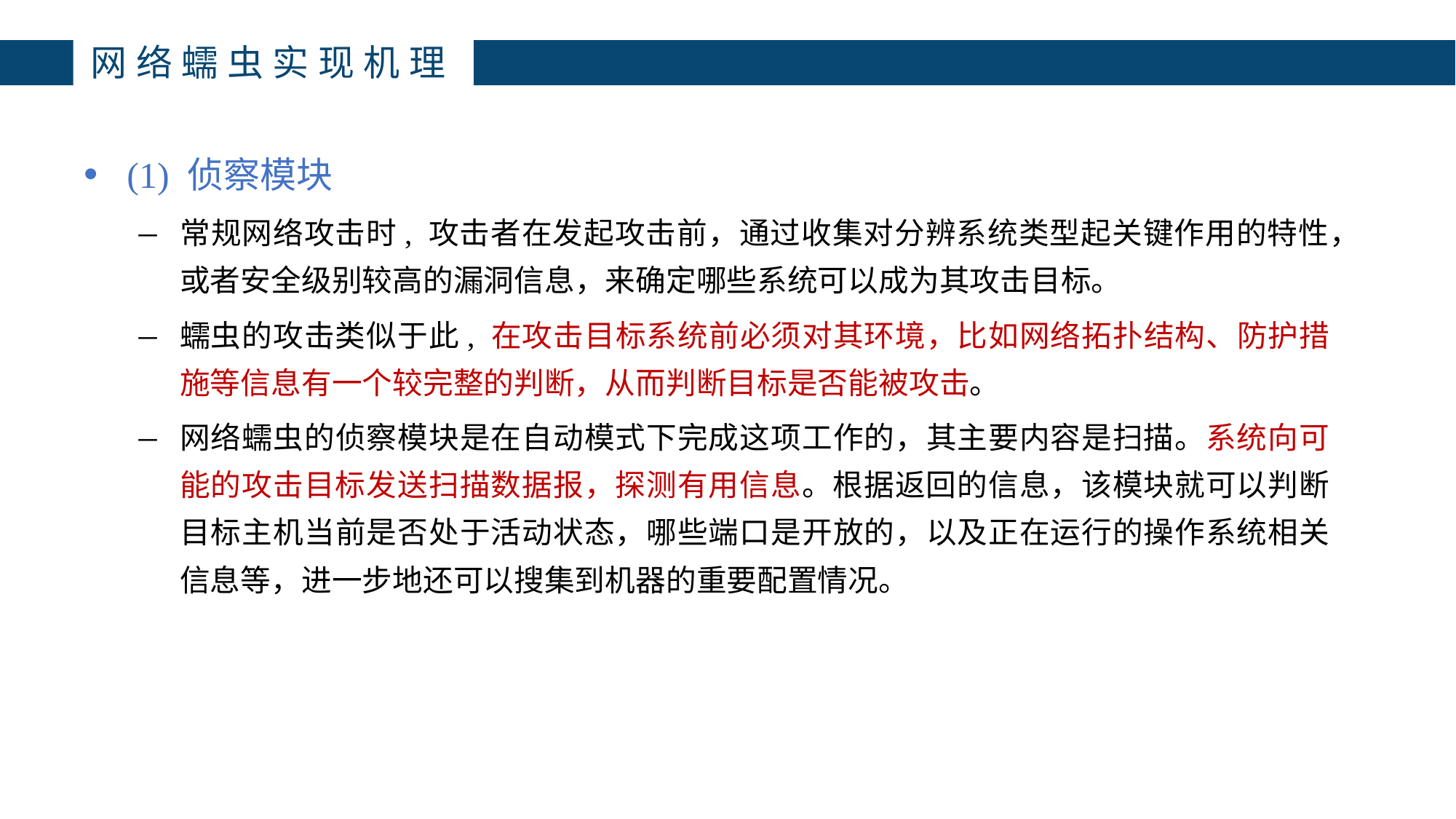

网络蠕虫实现机理

(1) 侦察模块
常规网络攻击时, 攻击者在发起攻击前，通过收集对分辨系统类型起关键作用的特性，或者安全级别较高的漏洞信息，来确定哪些系统可以成为其攻击目标。
蠕虫的攻击类似于此, 在攻击目标系统前必须对其环境，比如网络拓扑结构、防护措施等信息有一个较完整的判断，从而判断目标是否能被攻击。
网络蠕虫的侦察模块是在自动模式下完成这项工作的，其主要内容是扫描。系统向可能的攻击目标发送扫描数据报，探测有用信息。根据返回的信息，该模块就可以判断目标主机当前是否处于活动状态，哪些端口是开放的，以及正在运行的操作系统相关信息等，进一步地还可以搜集到机器的重要配置情况。